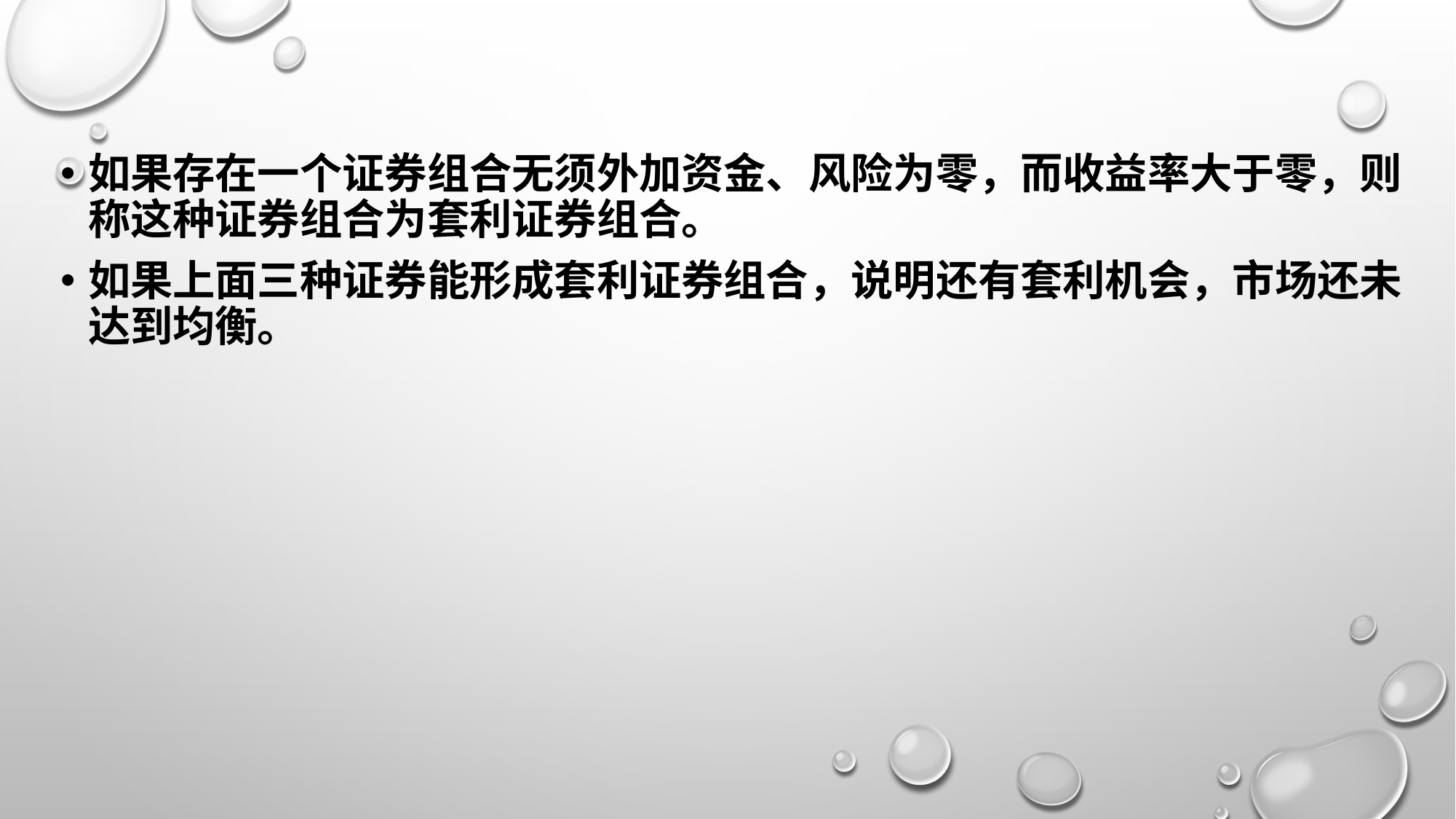

如果存在一个证券组合无须外加资金、风险为零，而收益率大于零，则称这种证券组合为套利证券组合。
如果上面三种证券能形成套利证券组合，说明还有套利机会，市场还未达到均衡。